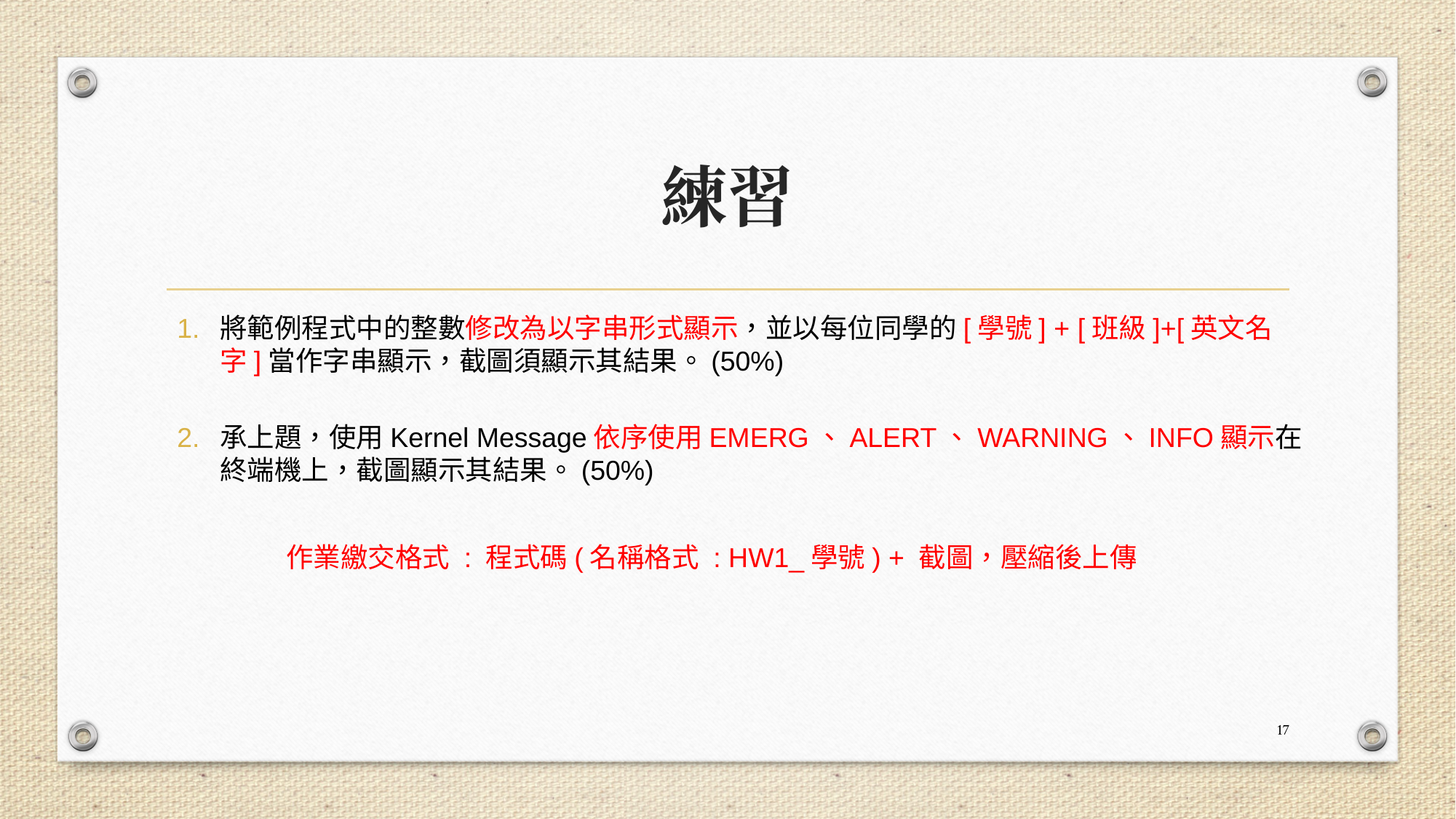

# 練習
將範例程式中的整數修改為以字串形式顯示，並以每位同學的[學號] + [班級]+[英文名字]當作字串顯示，截圖須顯示其結果。(50%)​

承上題，使用Kernel Message依序使用EMERG、ALERT、WARNING、INFO顯示在終端機上，截圖顯示其結果。(50%)​

	作業繳交格式 : 程式碼(名稱格式 : HW1_學號) + 截圖，壓縮後上傳​

17